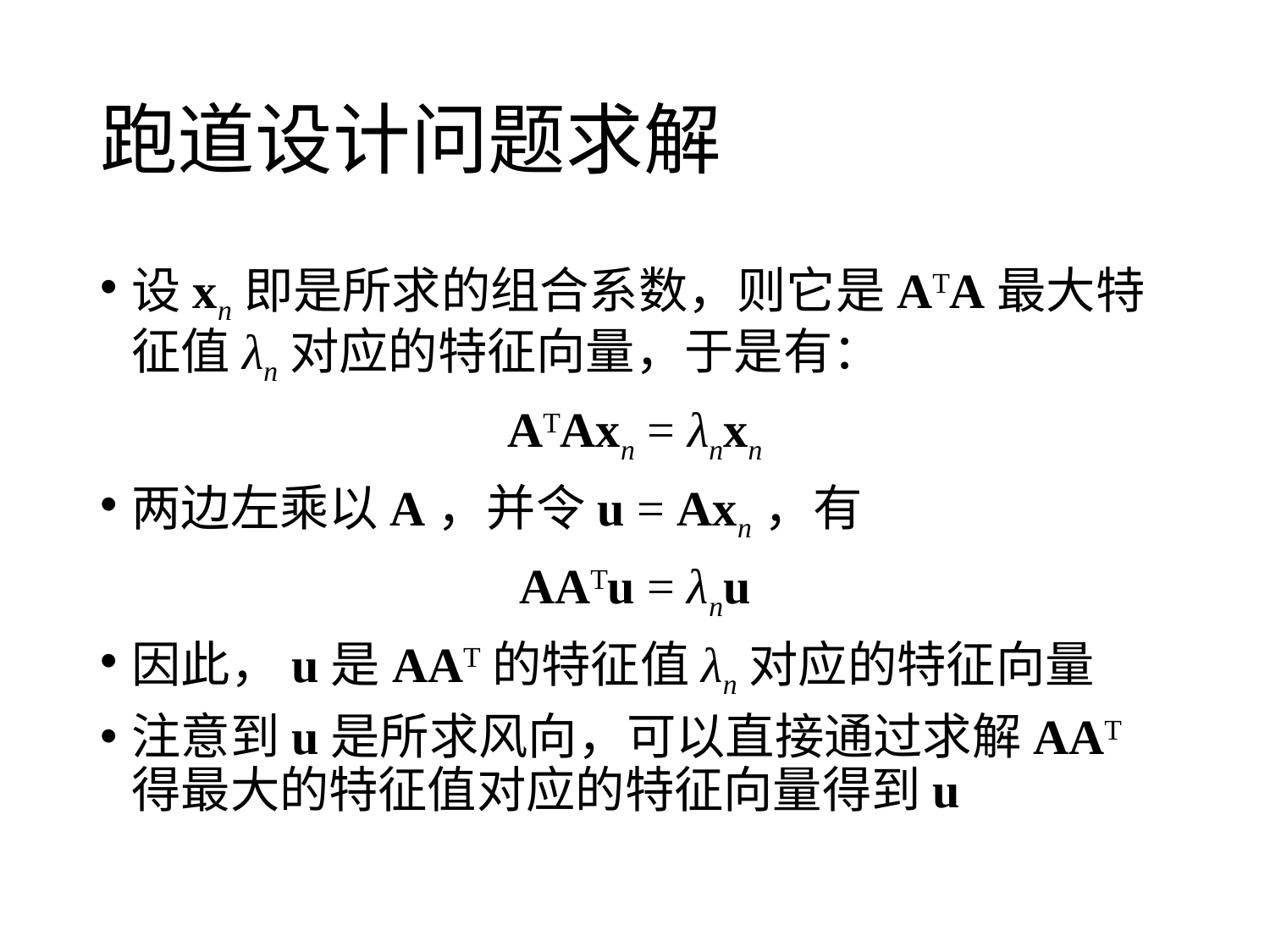

# 跑道设计问题求解
设xn即是所求的组合系数，则它是ATA最大特征值λn对应的特征向量，于是有：
ATAxn = λnxn
两边左乘以A，并令u = Axn，有
AATu = λnu
因此，u是AAT的特征值λn对应的特征向量
注意到u是所求风向，可以直接通过求解AAT得最大的特征值对应的特征向量得到u